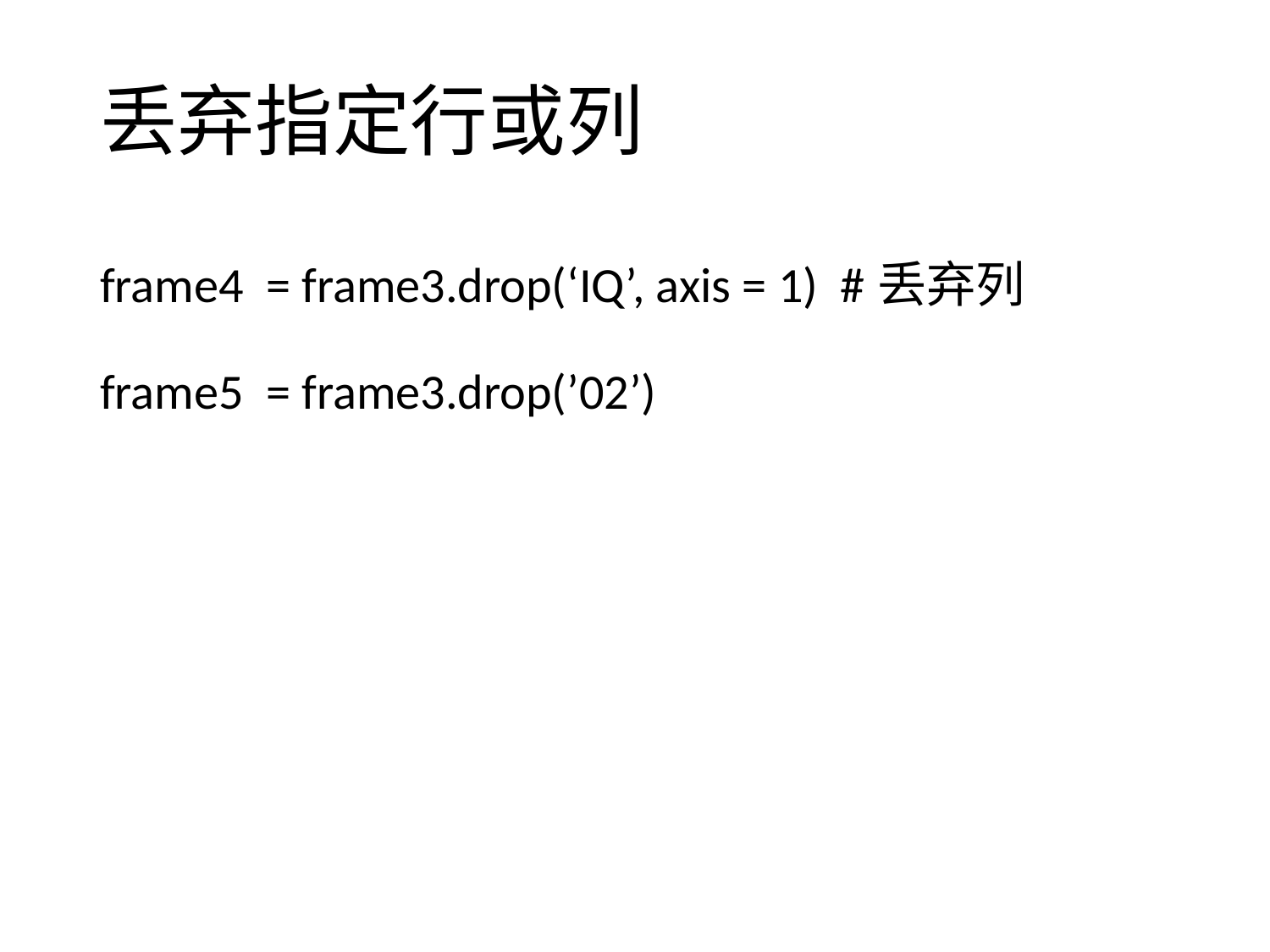

# 丢弃指定行或列
frame4  = frame3.drop(‘IQ’, axis = 1)  #丢弃列
frame5  = frame3.drop(’02’)